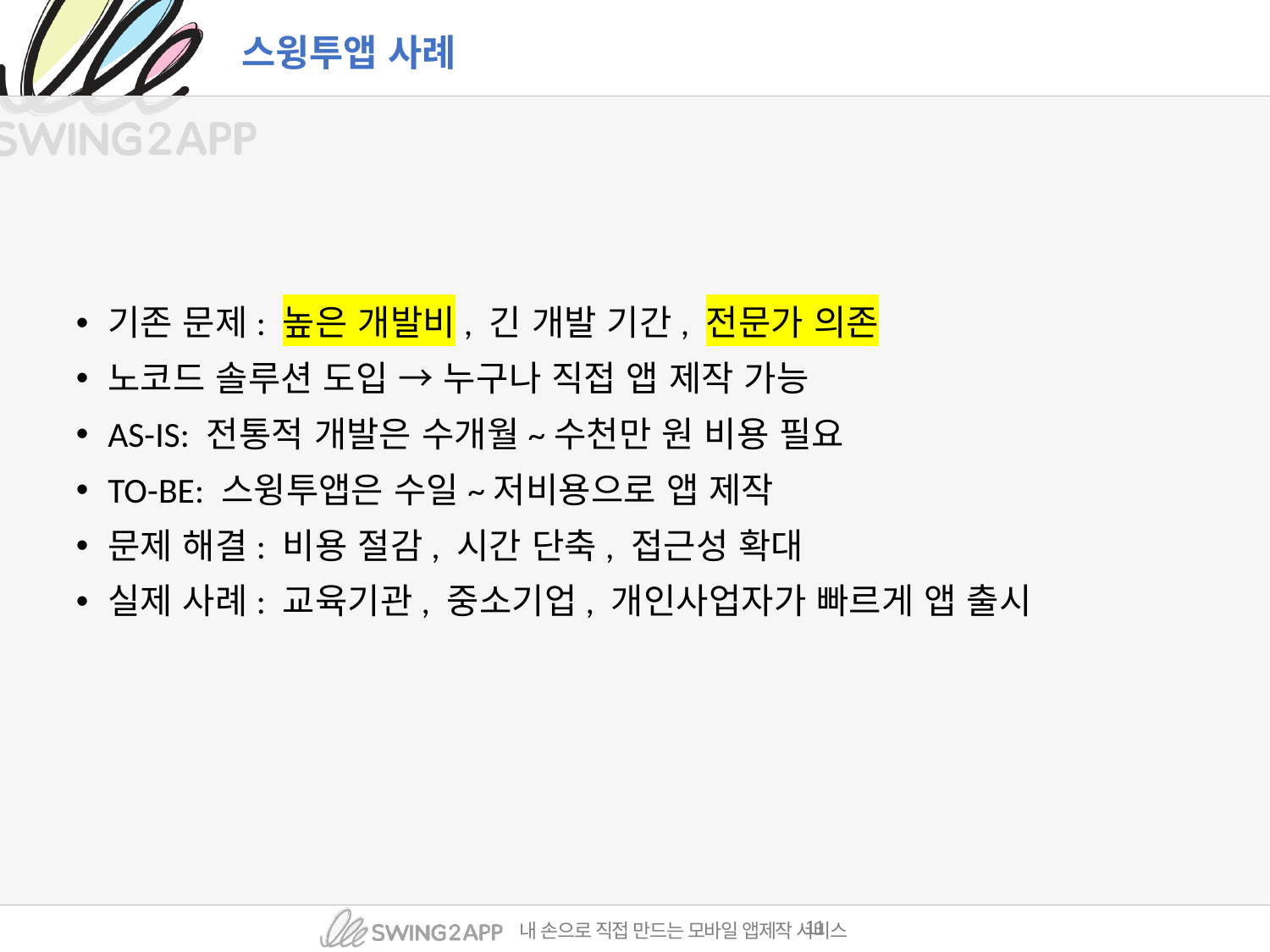

# 스윙투앱 사례

기존 문제: 높은 개발비, 긴 개발 기간, 전문가 의존
노코드 솔루션 도입 → 누구나 직접 앱 제작 가능
AS-IS: 전통적 개발은 수개월~수천만 원 비용 필요
TO-BE: 스윙투앱은 수일~저비용으로 앱 제작
문제 해결: 비용 절감, 시간 단축, 접근성 확대
실제 사례: 교육기관, 중소기업, 개인사업자가 빠르게 앱 출시